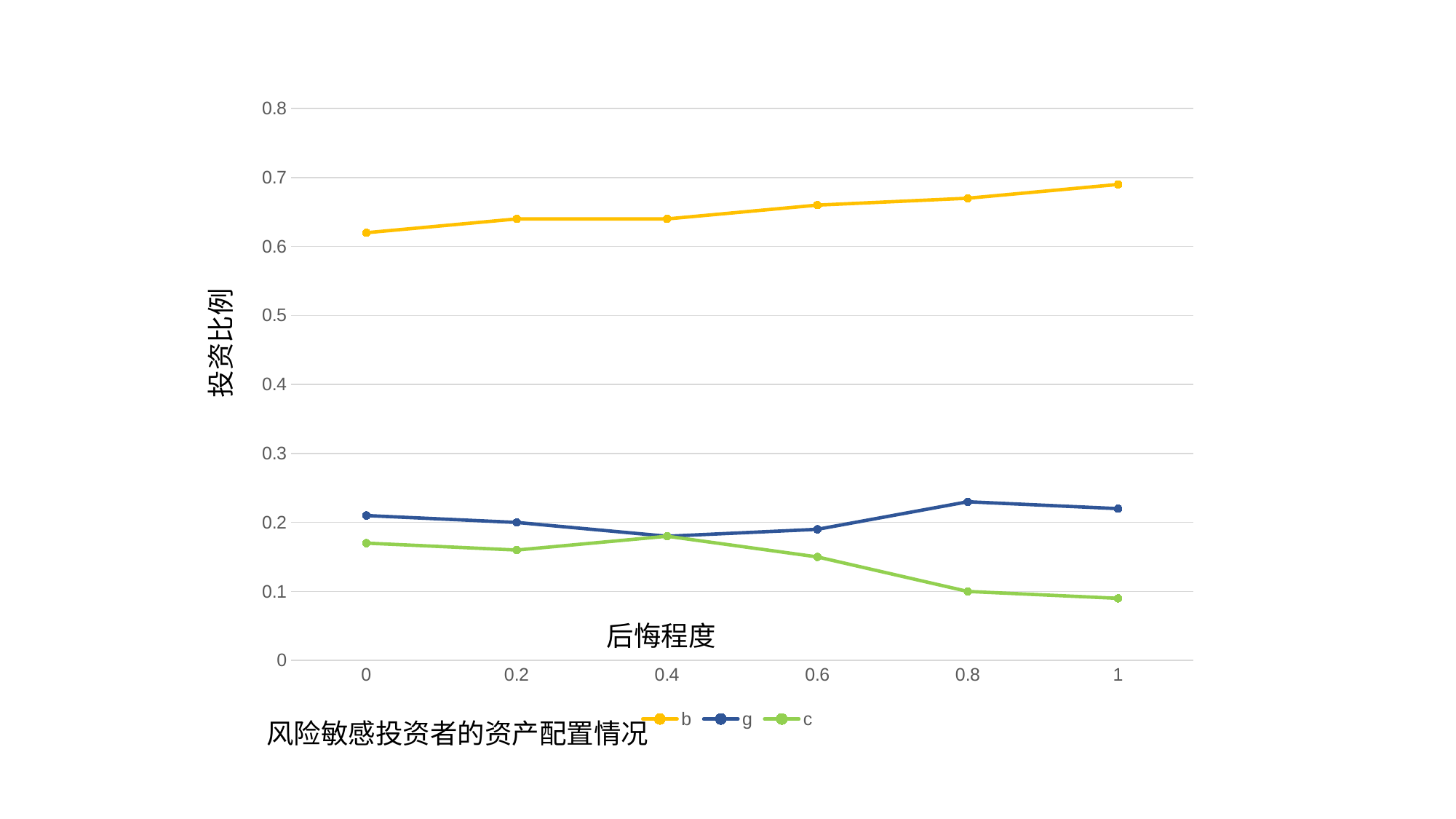

### Chart

| Category | b | g | c |
|---|---|---|---|
| 0 | 0.62 | 0.21 | 0.17 |
| 0.2 | 0.64 | 0.2 | 0.16 |
| 0.4 | 0.64 | 0.18 | 0.18 |
| 0.6 | 0.66 | 0.19 | 0.15 |
| 0.8 | 0.67 | 0.23 | 0.1 |
| 1 | 0.69 | 0.22 | 0.09 |
投资比例
后悔程度
风险敏感投资者的资产配置情况